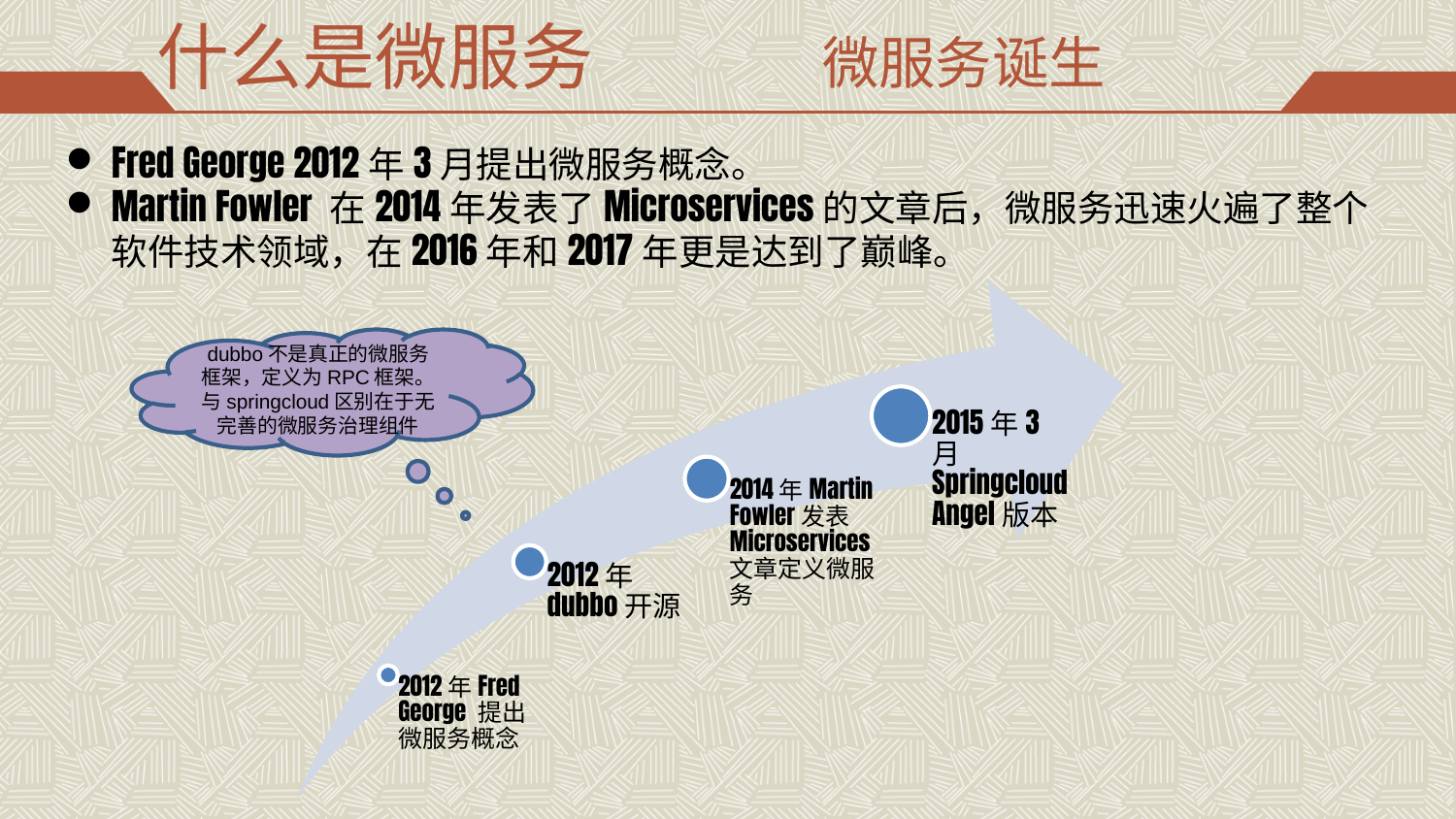

# 什么是微服务
微服务诞生
Fred George 2012年3月提出微服务概念。
Martin Fowler 在2014年发表了Microservices的文章后，微服务迅速火遍了整个软件技术领域，在2016年和2017年更是达到了巅峰。
2012年Fred George 提出微服务概念
2012年dubbo开源
2014年Martin Fowler发表Microservices文章定义微服务
2015年3月Springcloud Angel版本
dubbo不是真正的微服务框架，定义为RPC框架。与springcloud区别在于无完善的微服务治理组件